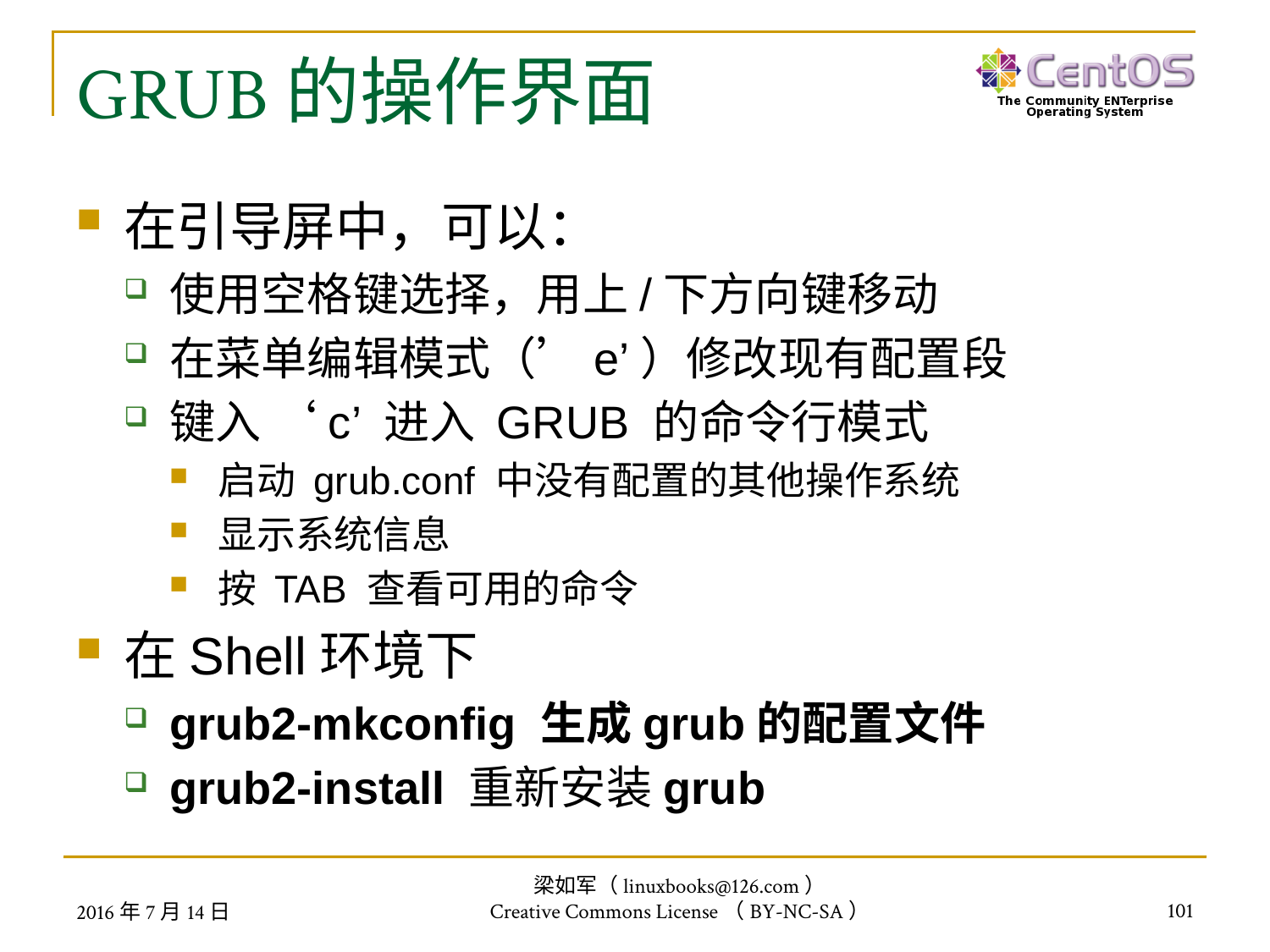

# GRUB的操作界面
在引导屏中，可以：
使用空格键选择，用上/下方向键移动
在菜单编辑模式（’e’）修改现有配置段
键入 ‘c’ 进入 GRUB 的命令行模式
启动 grub.conf 中没有配置的其他操作系统
显示系统信息
按 TAB 查看可用的命令
在Shell环境下
grub2-mkconfig 生成grub的配置文件
grub2-install 重新安装grub
梁如军（linuxbooks@126.com）
Creative Commons License（BY-NC-SA）
2016年7月14日
101